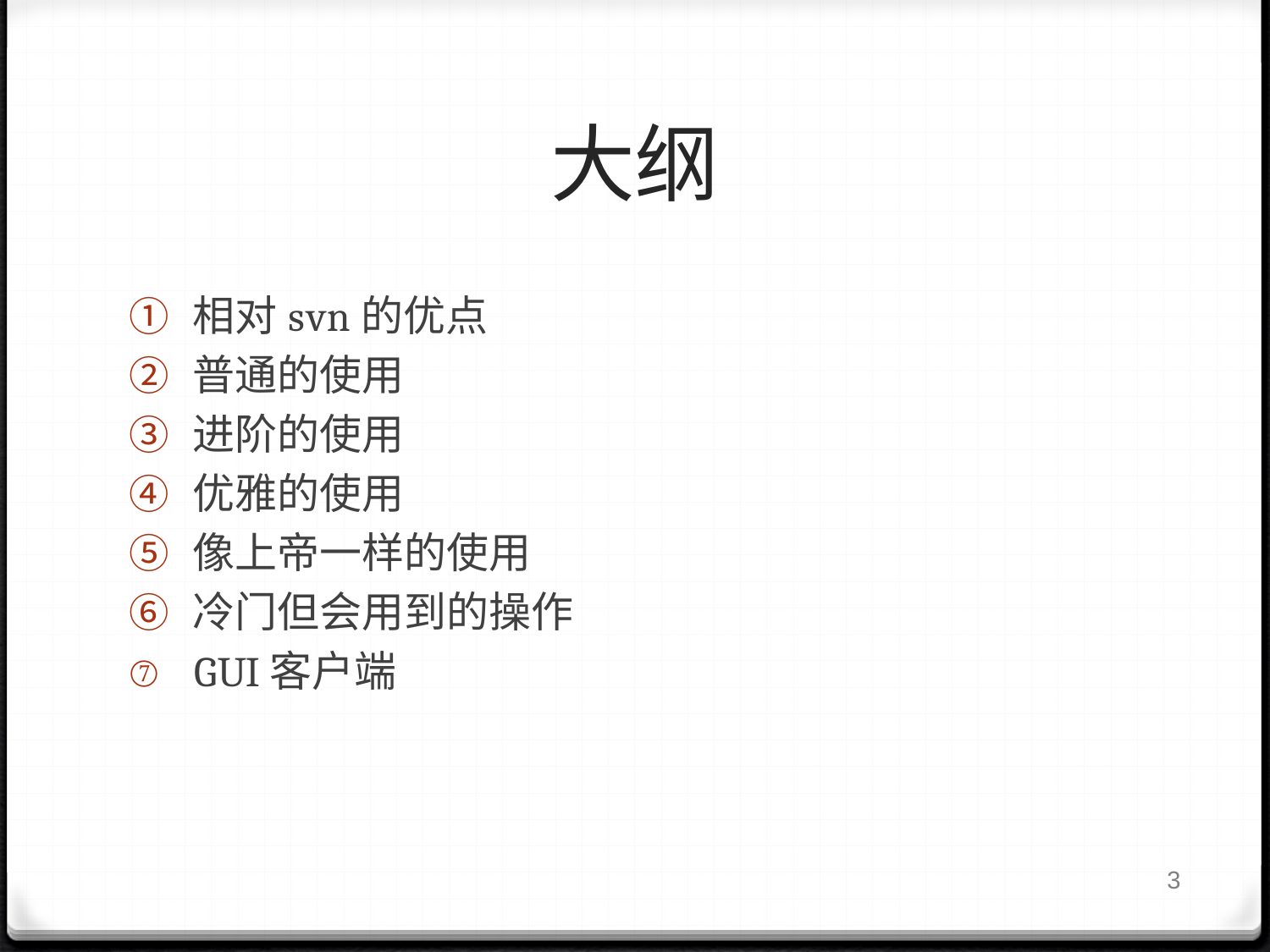

# 大纲
相对svn的优点
普通的使用
进阶的使用
优雅的使用
像上帝一样的使用
冷门但会用到的操作
GUI客户端

3